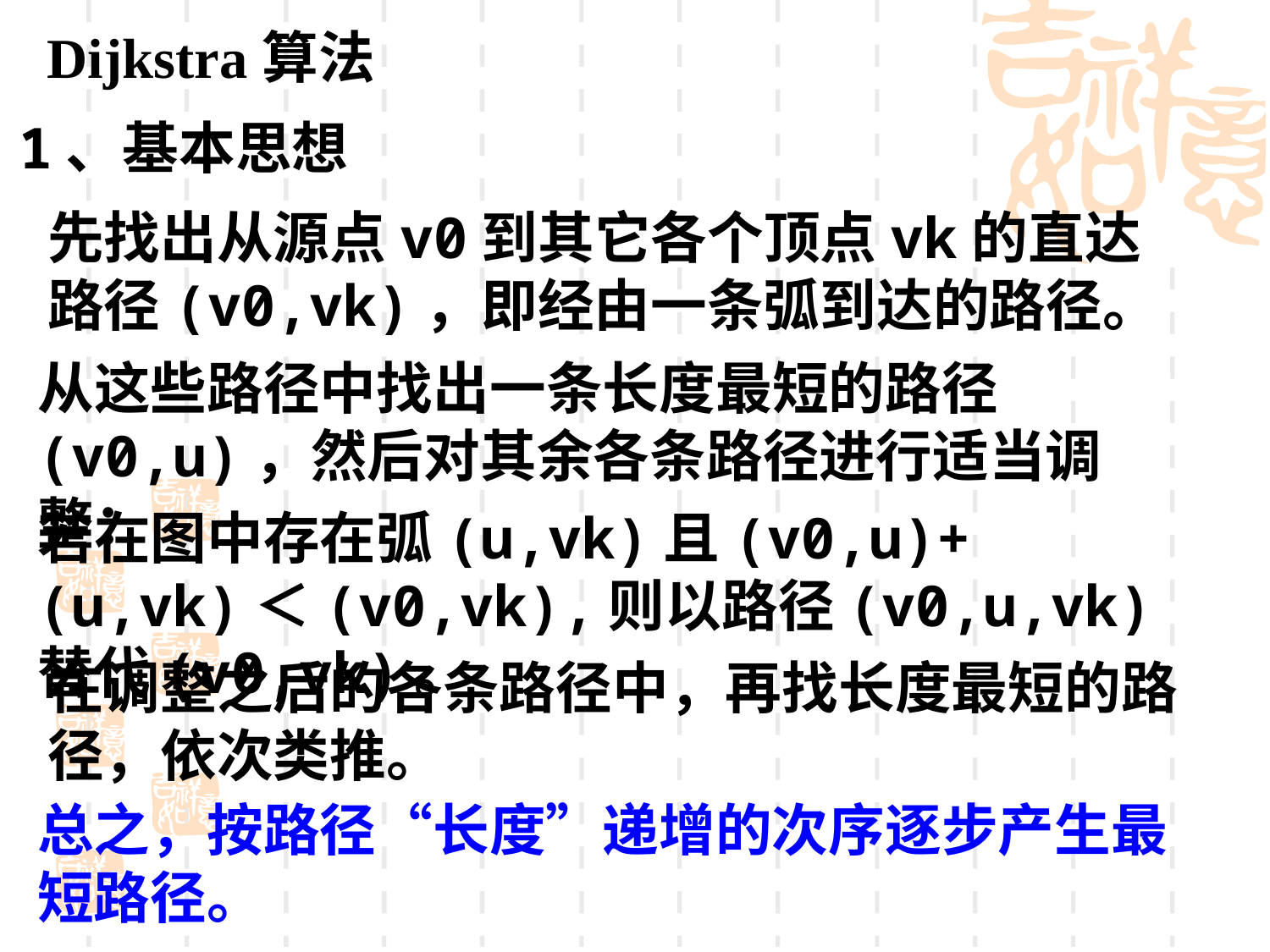

Dijkstra算法
1、基本思想
先找出从源点v0到其它各个顶点vk的直达路径(v0,vk)，即经由一条弧到达的路径。
从这些路径中找出一条长度最短的路径(v0,u)，然后对其余各条路径进行适当调整：
若在图中存在弧(u,vk)且(v0,u)+(u,vk)＜(v0,vk),则以路径(v0,u,vk)替代(v0,vk)。
在调整之后的各条路径中，再找长度最短的路径，依次类推。
总之，按路径“长度”递增的次序逐步产生最短路径。